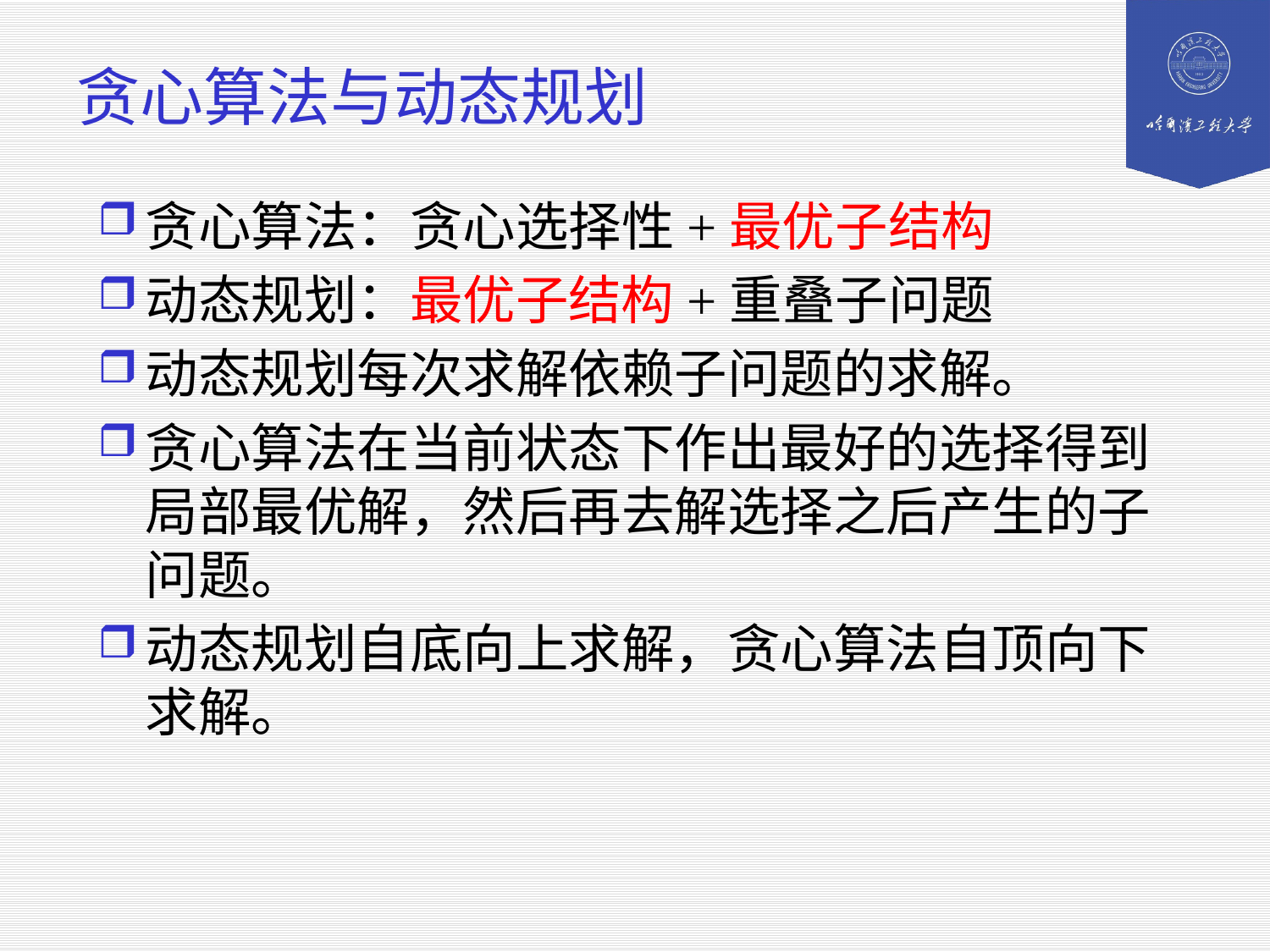

# 贪心算法与动态规划
贪心算法：贪心选择性+最优子结构
动态规划：最优子结构+重叠子问题
动态规划每次求解依赖子问题的求解。
贪心算法在当前状态下作出最好的选择得到局部最优解，然后再去解选择之后产生的子问题。
动态规划自底向上求解，贪心算法自顶向下求解。